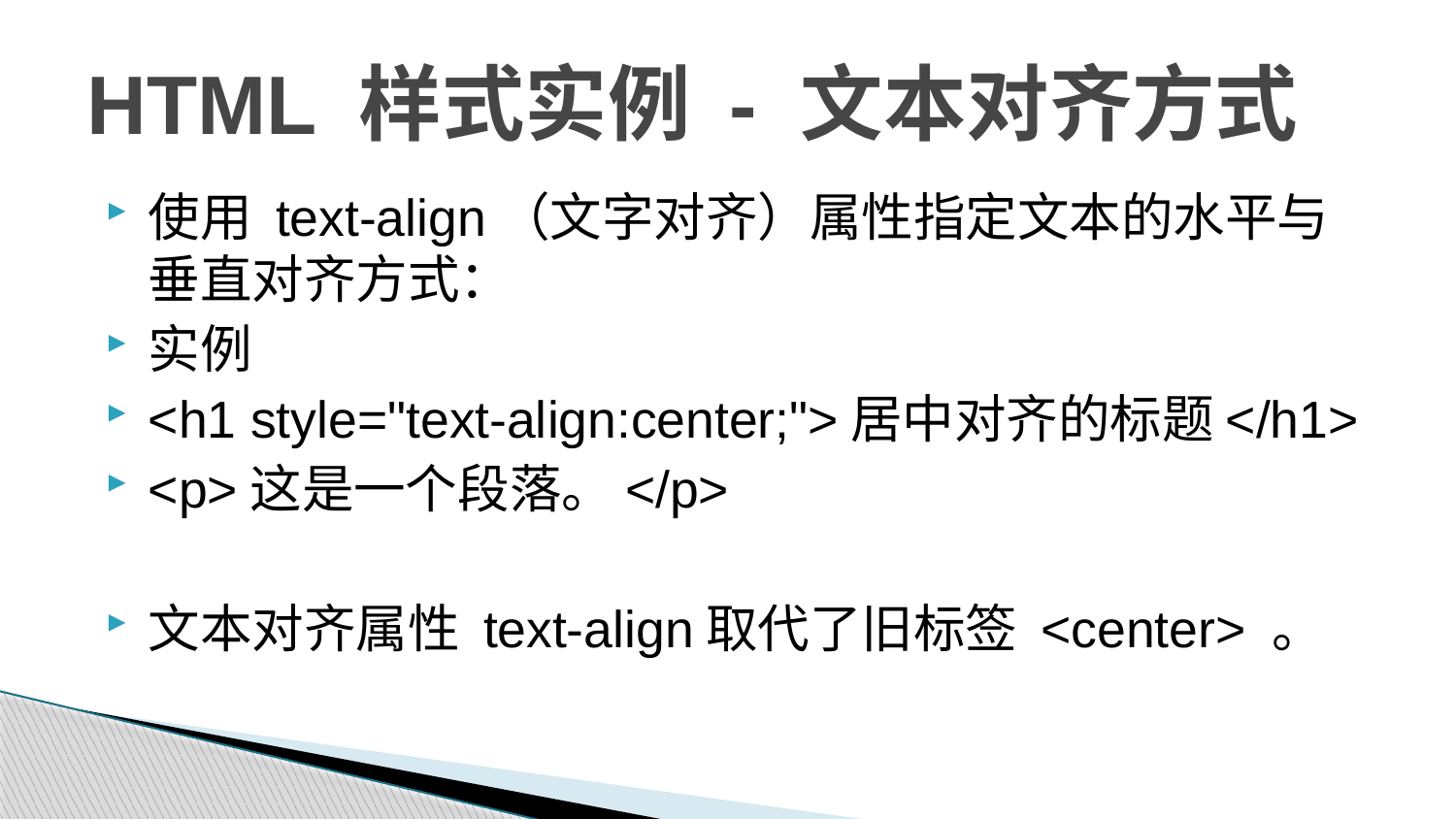

# HTML 样式实例 - 文本对齐方式
使用 text-align（文字对齐）属性指定文本的水平与垂直对齐方式：
实例
<h1 style="text-align:center;">居中对齐的标题</h1>
<p>这是一个段落。</p>

文本对齐属性 text-align取代了旧标签 <center> 。